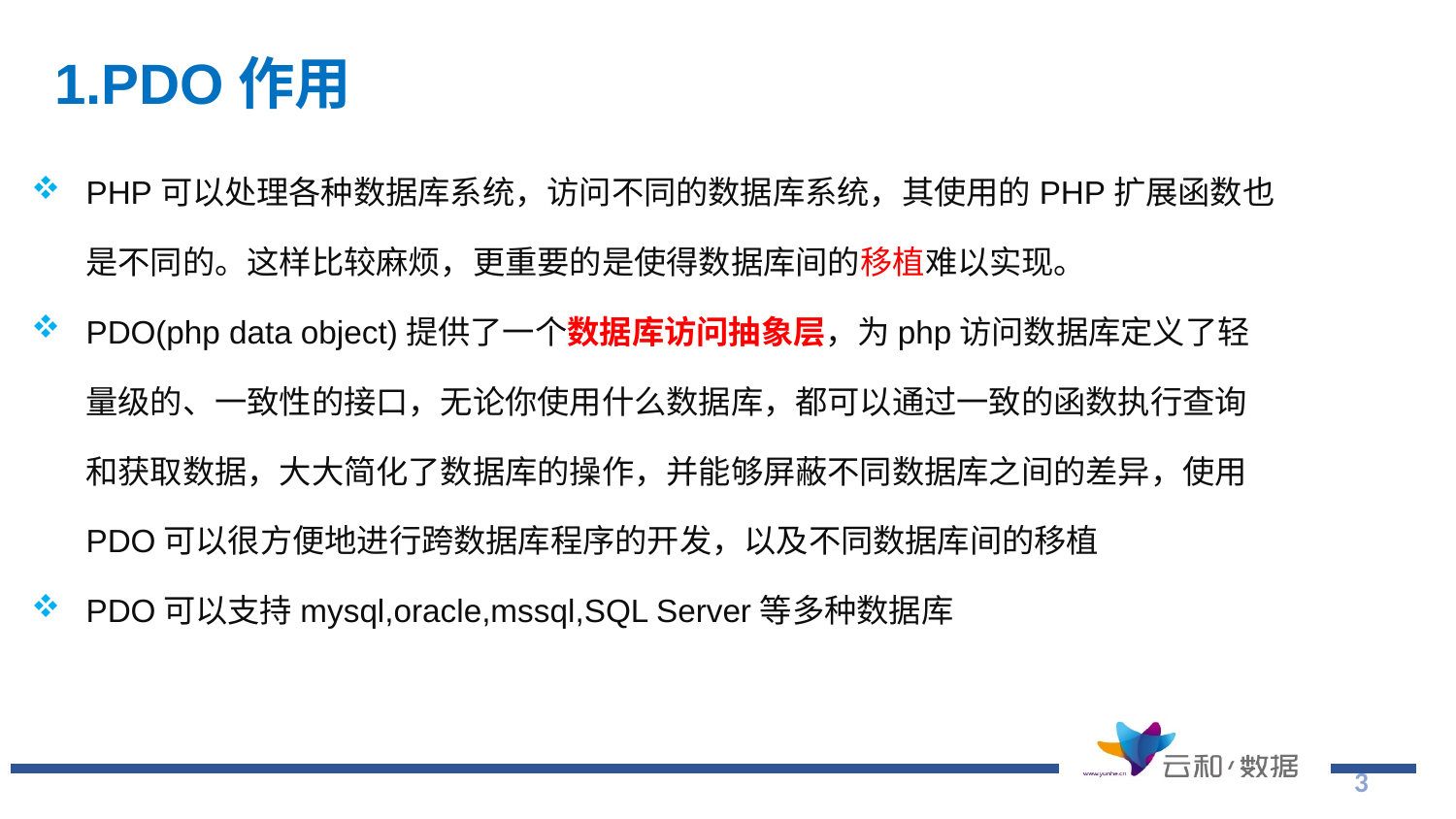

# 1.PDO作用
PHP可以处理各种数据库系统，访问不同的数据库系统，其使用的PHP扩展函数也是不同的。这样比较麻烦，更重要的是使得数据库间的移植难以实现。
PDO(php data object)提供了一个数据库访问抽象层，为php访问数据库定义了轻量级的、一致性的接口，无论你使用什么数据库，都可以通过一致的函数执行查询和获取数据，大大简化了数据库的操作，并能够屏蔽不同数据库之间的差异，使用 PDO可以很方便地进行跨数据库程序的开发，以及不同数据库间的移植
 PDO可以支持mysql,oracle,mssql,SQL Server等多种数据库
3